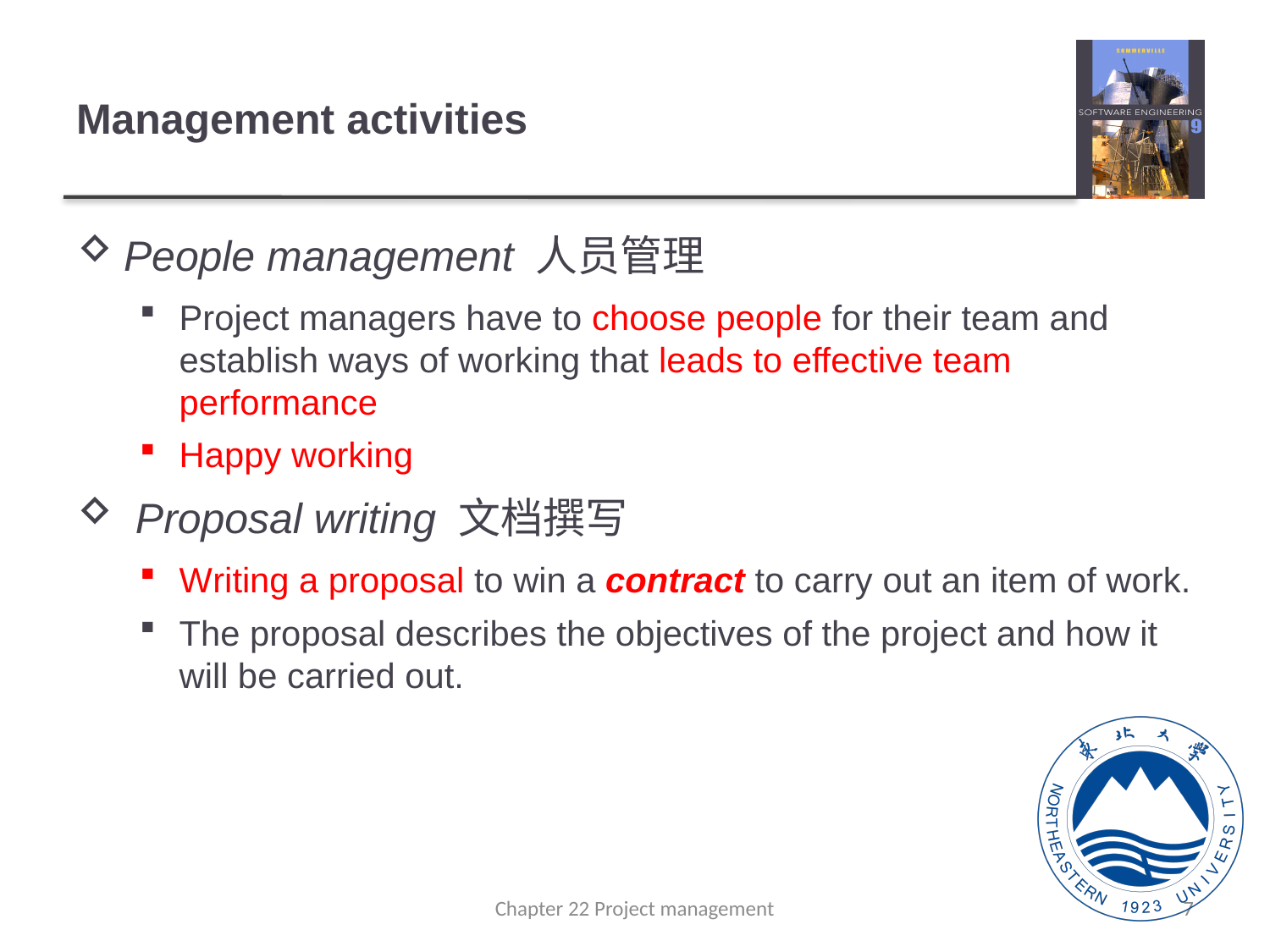

# Management activities
People management 人员管理
Project managers have to choose people for their team and establish ways of working that leads to effective team performance
Happy working
 Proposal writing 文档撰写
Writing a proposal to win a contract to carry out an item of work.
The proposal describes the objectives of the project and how it will be carried out.

Chapter 22 Project management
7